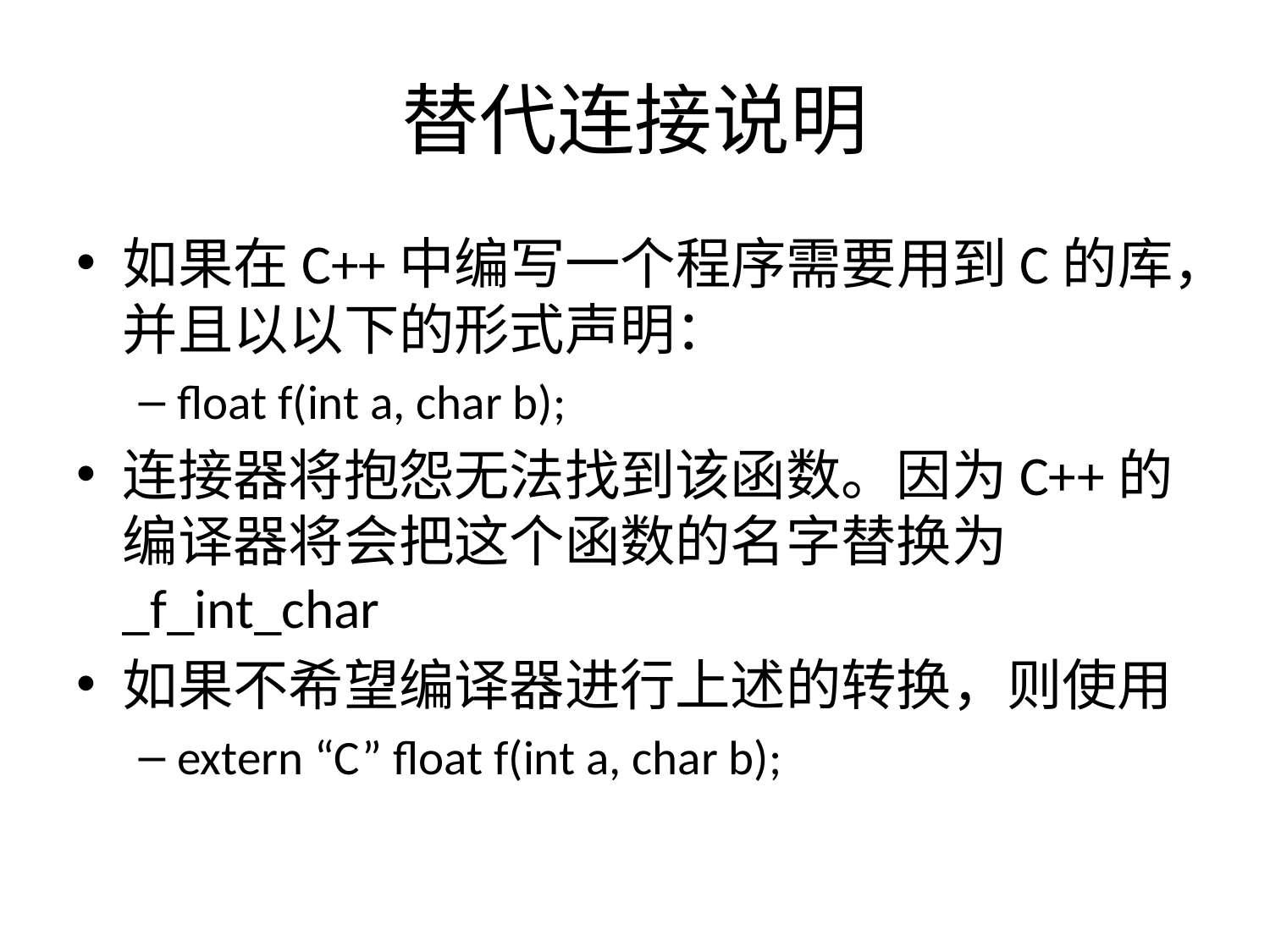

# 替代连接说明
如果在C++中编写一个程序需要用到C的库，并且以以下的形式声明：
float f(int a, char b);
连接器将抱怨无法找到该函数。因为C++的编译器将会把这个函数的名字替换为_f_int_char
如果不希望编译器进行上述的转换，则使用
extern “C” float f(int a, char b);